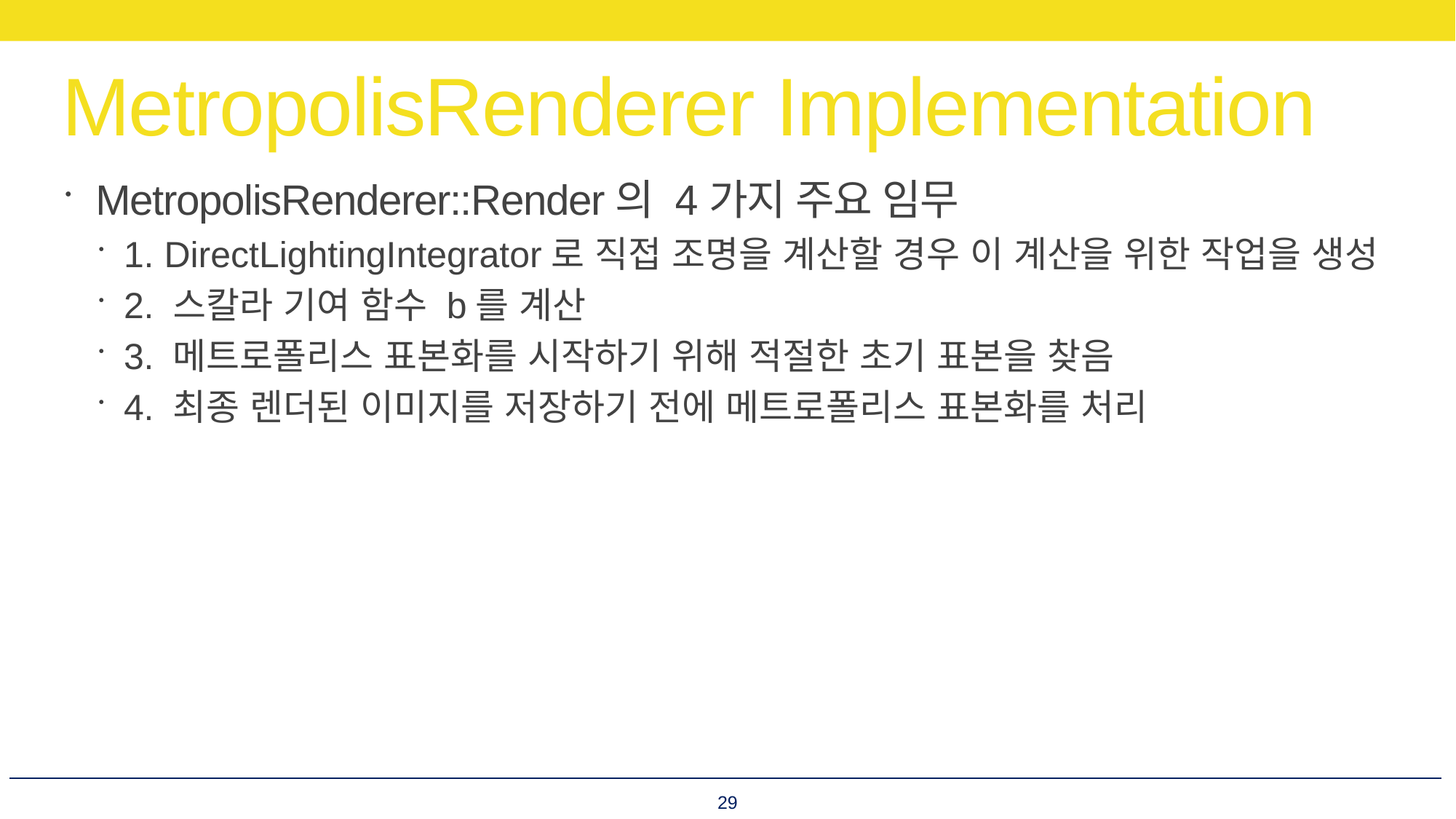

# MetropolisRenderer Implementation
MetropolisRenderer::Render의 4가지 주요 임무
1. DirectLightingIntegrator로 직접 조명을 계산할 경우 이 계산을 위한 작업을 생성
2. 스칼라 기여 함수 b를 계산
3. 메트로폴리스 표본화를 시작하기 위해 적절한 초기 표본을 찾음
4. 최종 렌더된 이미지를 저장하기 전에 메트로폴리스 표본화를 처리
29